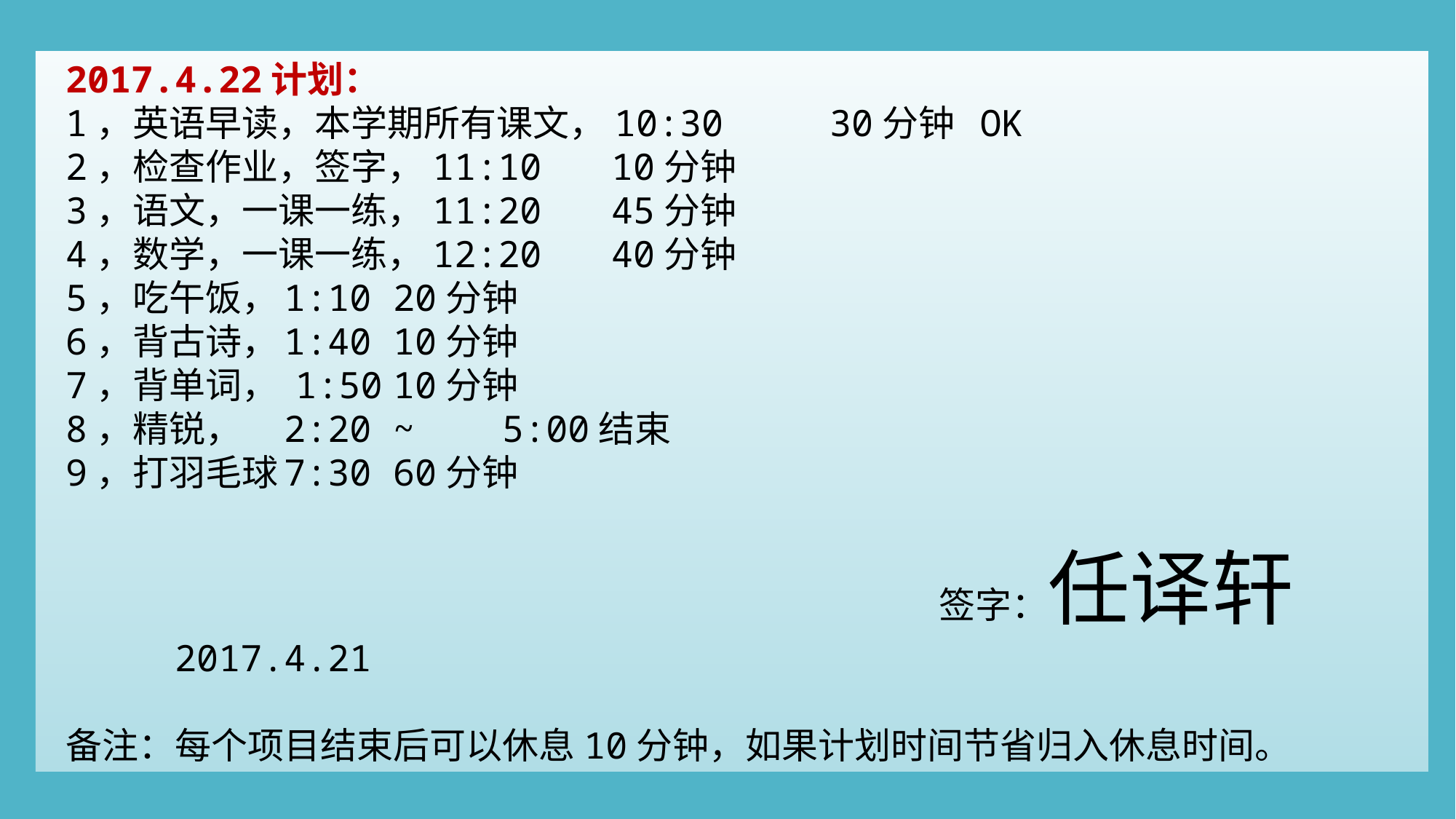

2017.4.22计划：
1，英语早读，本学期所有课文，10:30	30分钟  OK
2，检查作业，签字，11:10	10分钟
3，语文，一课一练，11:20	45分钟
4，数学，一课一练，12:20	40分钟
5，吃午饭，	1:10	20分钟
6，背古诗，	1:40	10分钟
7，背单词， 1:50	10分钟
8，精锐，	2:20	~	5:00结束
9，打羽毛球	7:30	60分钟

								签字：任译轩		2017.4.21

备注：每个项目结束后可以休息10分钟，如果计划时间节省归入休息时间。